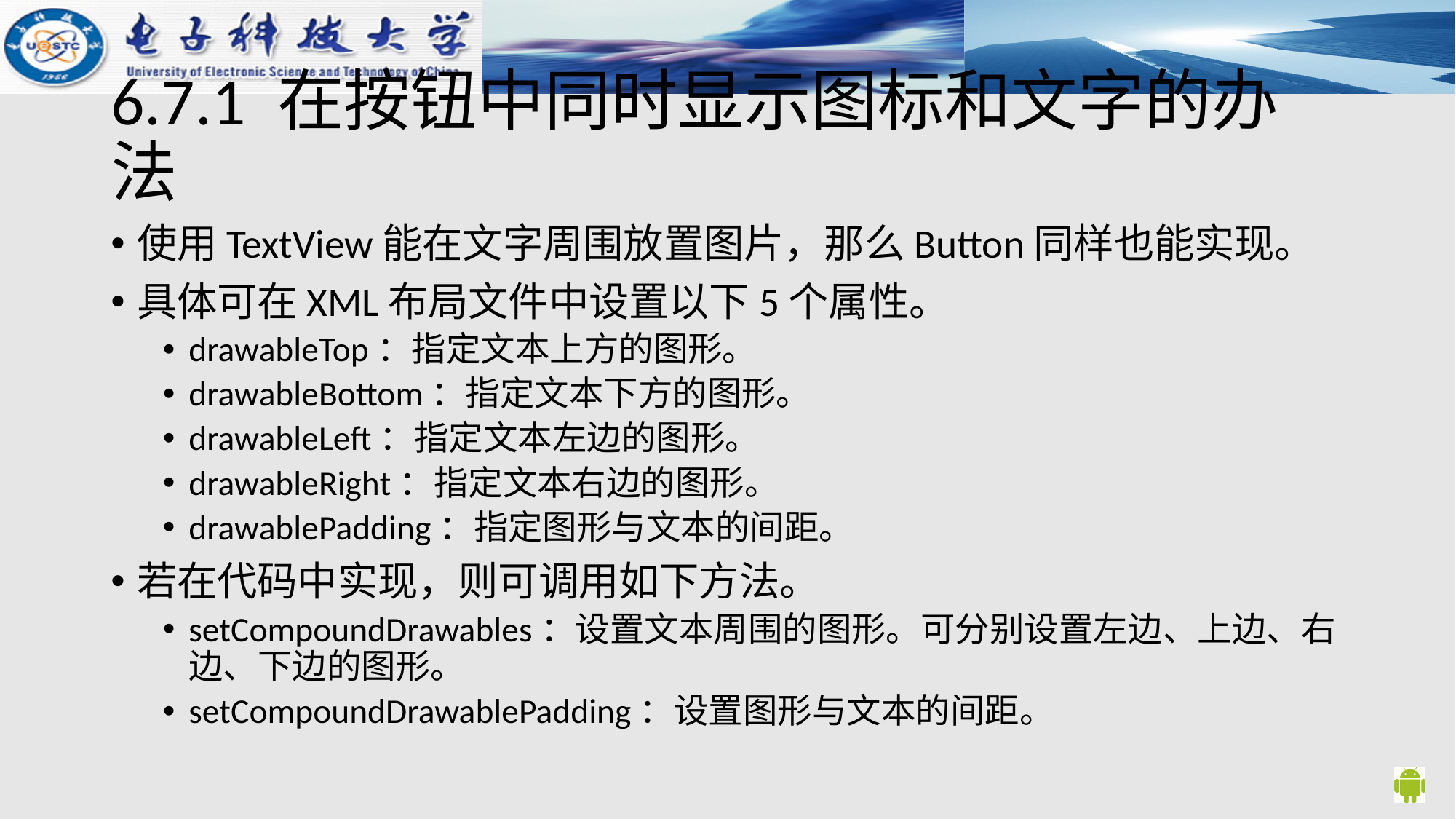

# 6.7.1 在按钮中同时显示图标和文字的办法
使用TextView能在文字周围放置图片，那么Button同样也能实现。
具体可在XML布局文件中设置以下5个属性。
drawableTop：指定文本上方的图形。
drawableBottom：指定文本下方的图形。
drawableLeft：指定文本左边的图形。
drawableRight：指定文本右边的图形。
drawablePadding：指定图形与文本的间距。
若在代码中实现，则可调用如下方法。
setCompoundDrawables：设置文本周围的图形。可分别设置左边、上边、右边、下边的图形。
setCompoundDrawablePadding：设置图形与文本的间距。